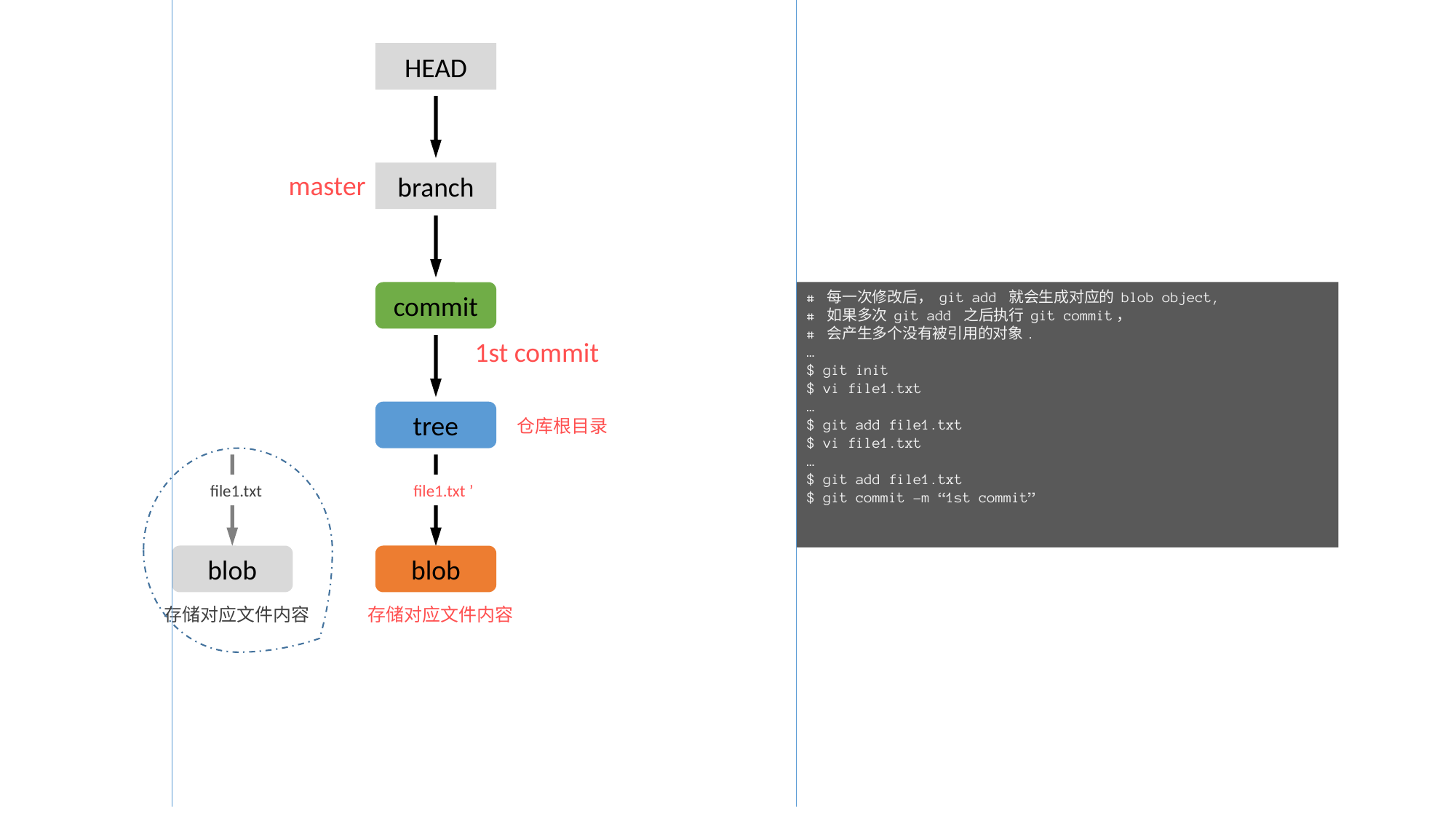

HEAD

master
branch

commit
# 每一次修改后， git add 就会生成对应的 blob object,
# 如果多次 git add 之后执行 git commit，
# 会产生多个没有被引用的对象.
…
$ git init
$ vi file1.txt
…
$ git add file1.txt
$ vi file1.txt
…
$ git add file1.txt
$ git commit –m “1st commit”

1st commit

tree
仓库根目录

file1.txt
file1.txt ’
blob
blob
存储对应文件内容
存储对应文件内容